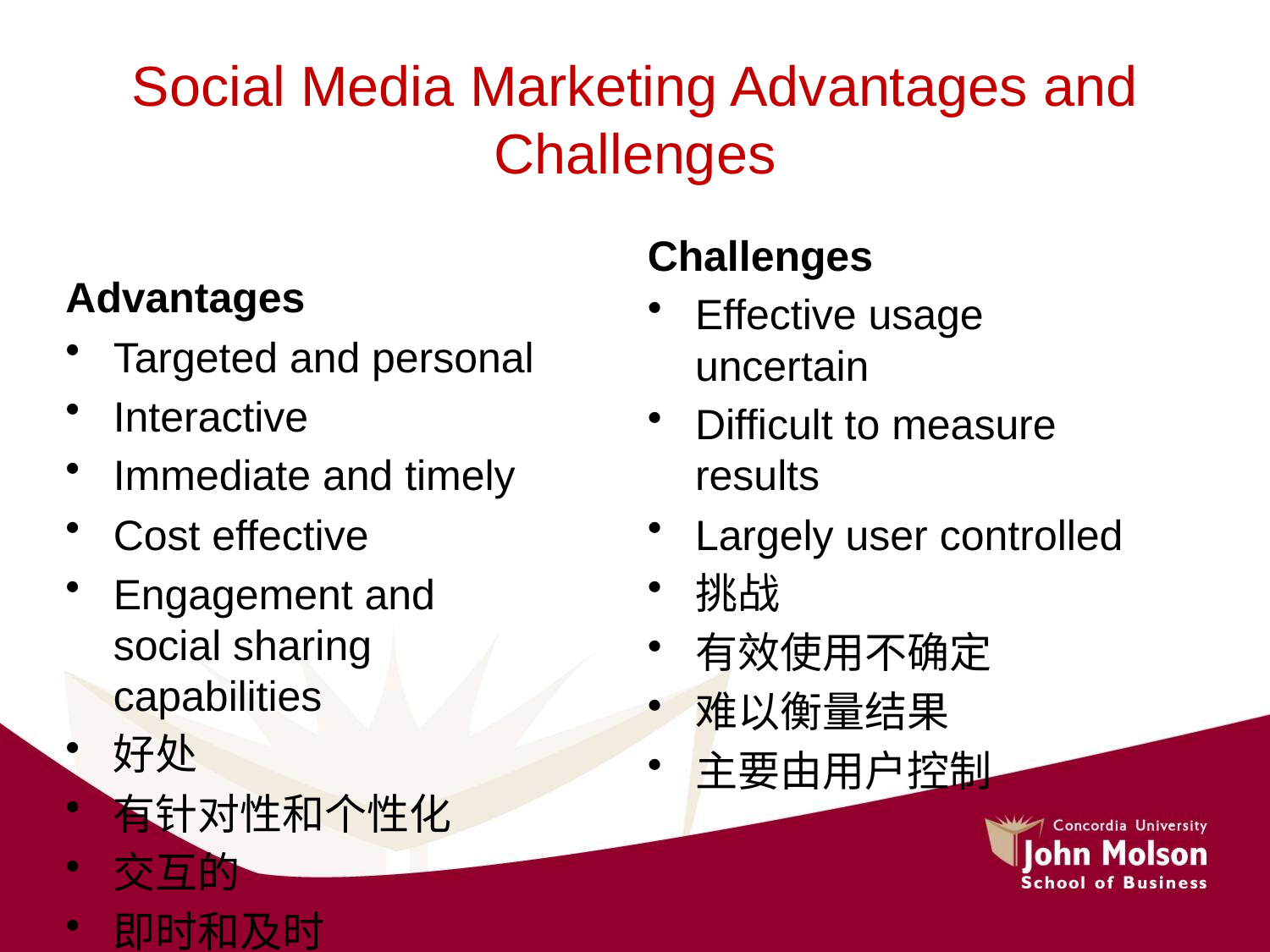

# Social Media Marketing Advantages and Challenges
Challenges
Effective usage uncertain
Difficult to measure results
Largely user controlled
挑战
有效使用不确定
难以衡量结果
主要由用户控制

Advantages
Targeted and personal
Interactive
Immediate and timely
Cost effective
Engagement and social sharing capabilities
好处
有针对性和个性化
交互的
即时和及时
成本效益
参与和社交分享能力